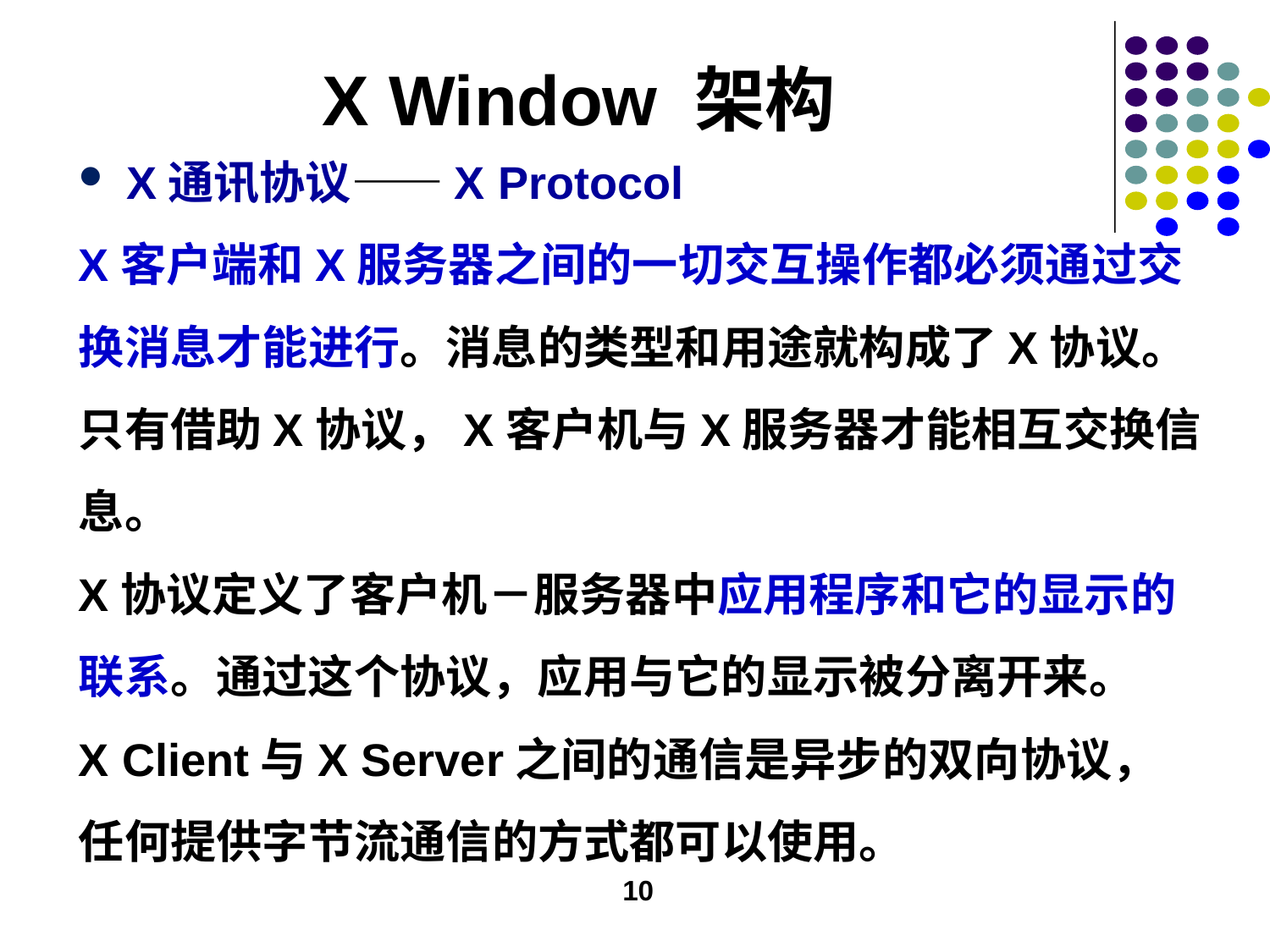

# X Window 架构
X通讯协议——X Protocol
X客户端和X服务器之间的一切交互操作都必须通过交换消息才能进行。消息的类型和用途就构成了X协议。只有借助X协议，X客户机与X服务器才能相互交换信息。
X协议定义了客户机－服务器中应用程序和它的显示的联系。通过这个协议，应用与它的显示被分离开来。
X Client与X Server之间的通信是异步的双向协议，任何提供字节流通信的方式都可以使用。

10